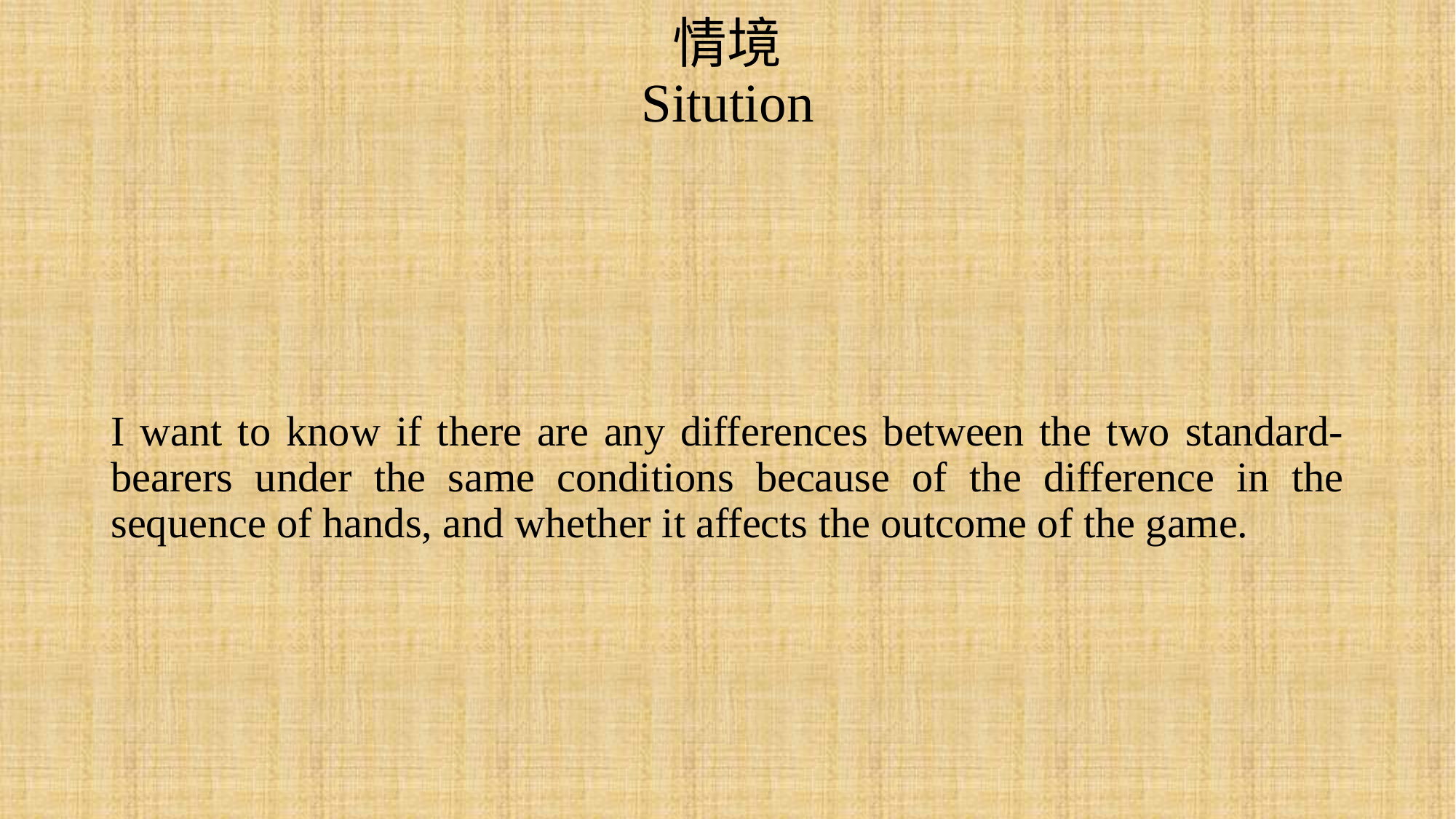

# 情境 Sitution
I want to know if there are any differences between the two standard-bearers under the same conditions because of the difference in the sequence of hands, and whether it affects the outcome of the game.